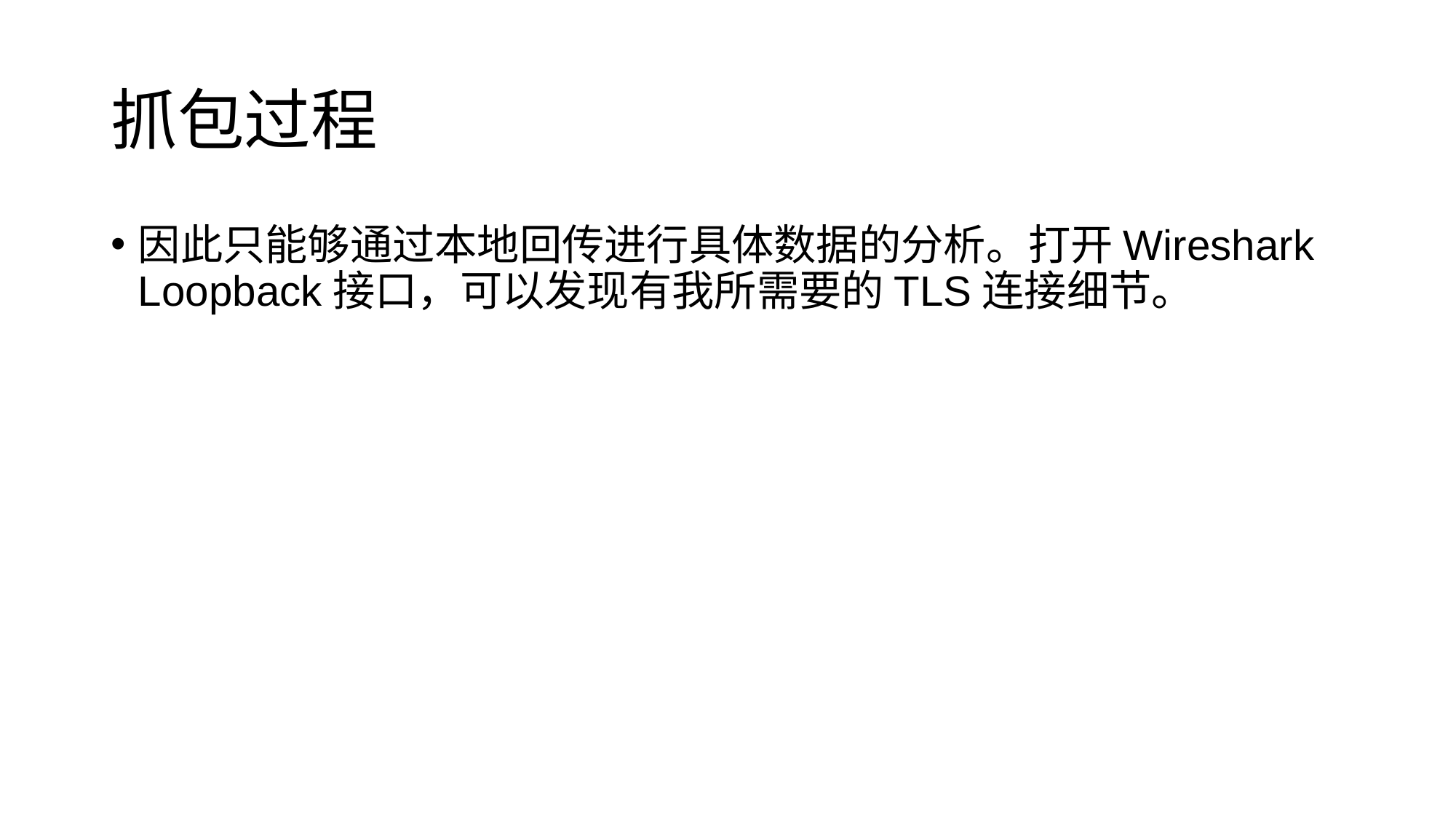

# 抓包过程
因此只能够通过本地回传进行具体数据的分析。打开Wireshark Loopback接口，可以发现有我所需要的TLS连接细节。